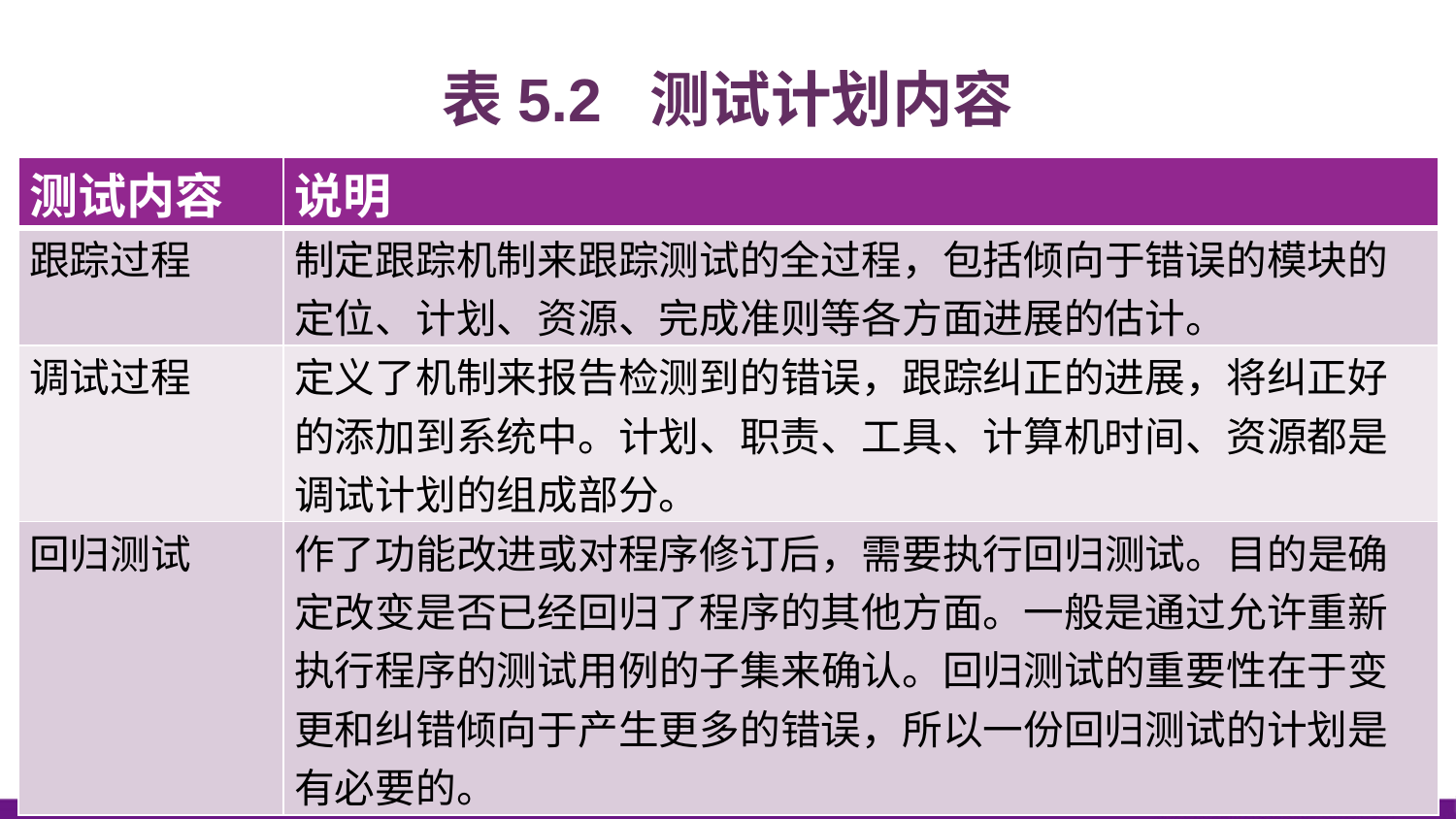

# 表5.2  测试计划内容
| 测试内容 | 说明 |
| --- | --- |
| 跟踪过程 | 制定跟踪机制来跟踪测试的全过程，包括倾向于错误的模块的定位、计划、资源、完成准则等各方面进展的估计。 |
| 调试过程 | 定义了机制来报告检测到的错误，跟踪纠正的进展，将纠正好的添加到系统中。计划、职责、工具、计算机时间、资源都是调试计划的组成部分。 |
| 回归测试 | 作了功能改进或对程序修订后，需要执行回归测试。目的是确定改变是否已经回归了程序的其他方面。一般是通过允许重新执行程序的测试用例的子集来确认。回归测试的重要性在于变更和纠错倾向于产生更多的错误，所以一份回归测试的计划是有必要的。 |